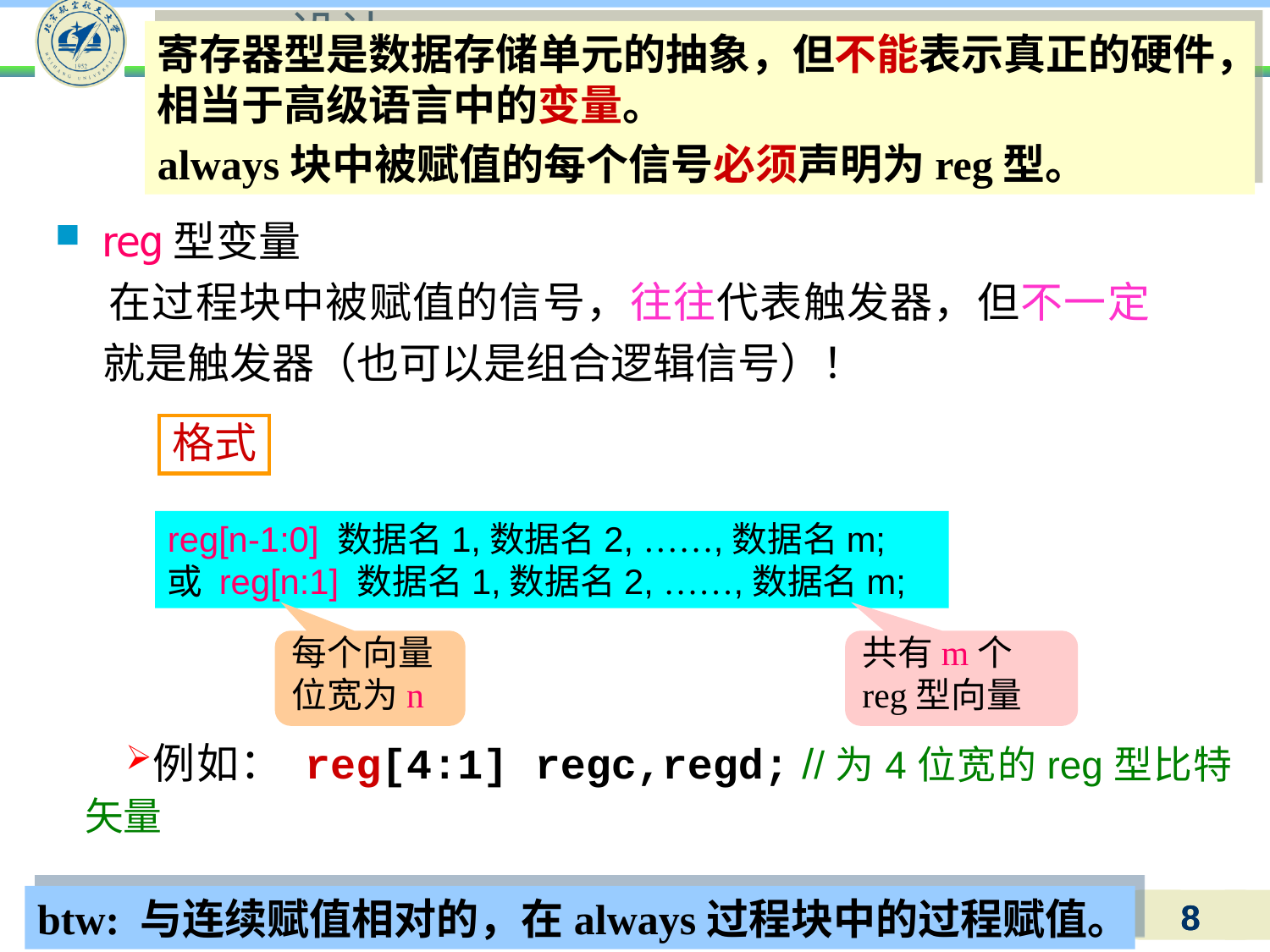

寄存器型是数据存储单元的抽象，但不能表示真正的硬件，相当于高级语言中的变量。
always块中被赋值的每个信号必须声明为reg型。
reg型变量
    在过程块中被赋值的信号，往往代表触发器，但不一定就是触发器（也可以是组合逻辑信号）！
格式
reg[n-1:0] 数据名1,数据名2, ……,数据名m;
或 reg[n:1] 数据名1,数据名2, ……,数据名m;
每个向量位宽为n
共有m个reg型向量
例如： reg[4:1] regc,regd; //为4位宽的reg型比特矢量
btw: 与连续赋值相对的，在always过程块中的过程赋值。
8
8